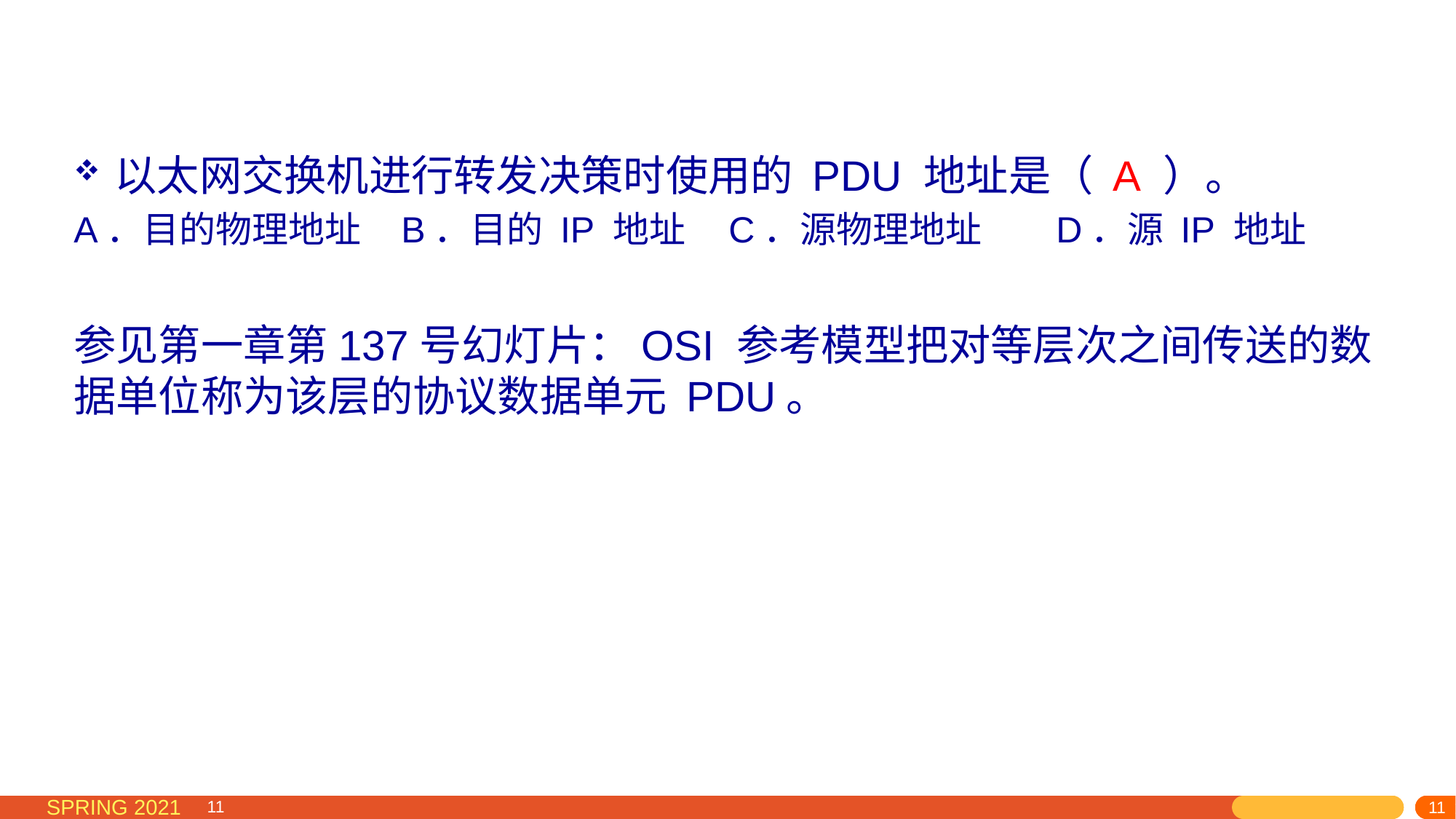

#
以太网交换机进行转发决策时使用的 PDU 地址是（ A ）。
A．目的物理地址	B．目的 IP 地址	C．源物理地址	D．源 IP 地址

参见第一章第137号幻灯片：OSI 参考模型把对等层次之间传送的数据单位称为该层的协议数据单元 PDU。